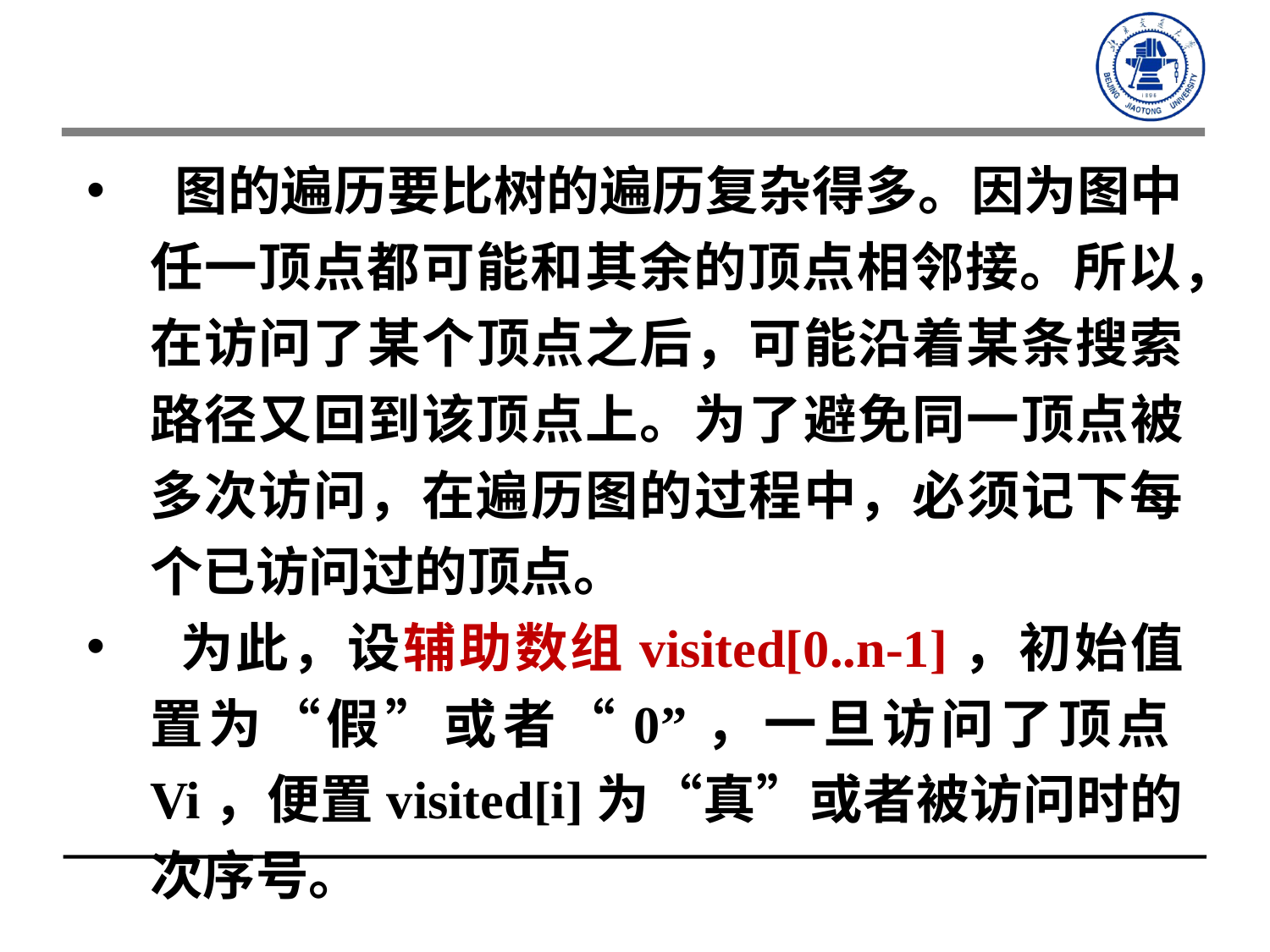

图的遍历要比树的遍历复杂得多。因为图中任一顶点都可能和其余的顶点相邻接。所以，在访问了某个顶点之后，可能沿着某条搜索路径又回到该顶点上。为了避免同一顶点被多次访问，在遍历图的过程中，必须记下每个已访问过的顶点。
 为此，设辅助数组visited[0..n-1]，初始值置为“假”或者“0”，一旦访问了顶点Vi，便置visited[i]为“真”或者被访问时的次序号。